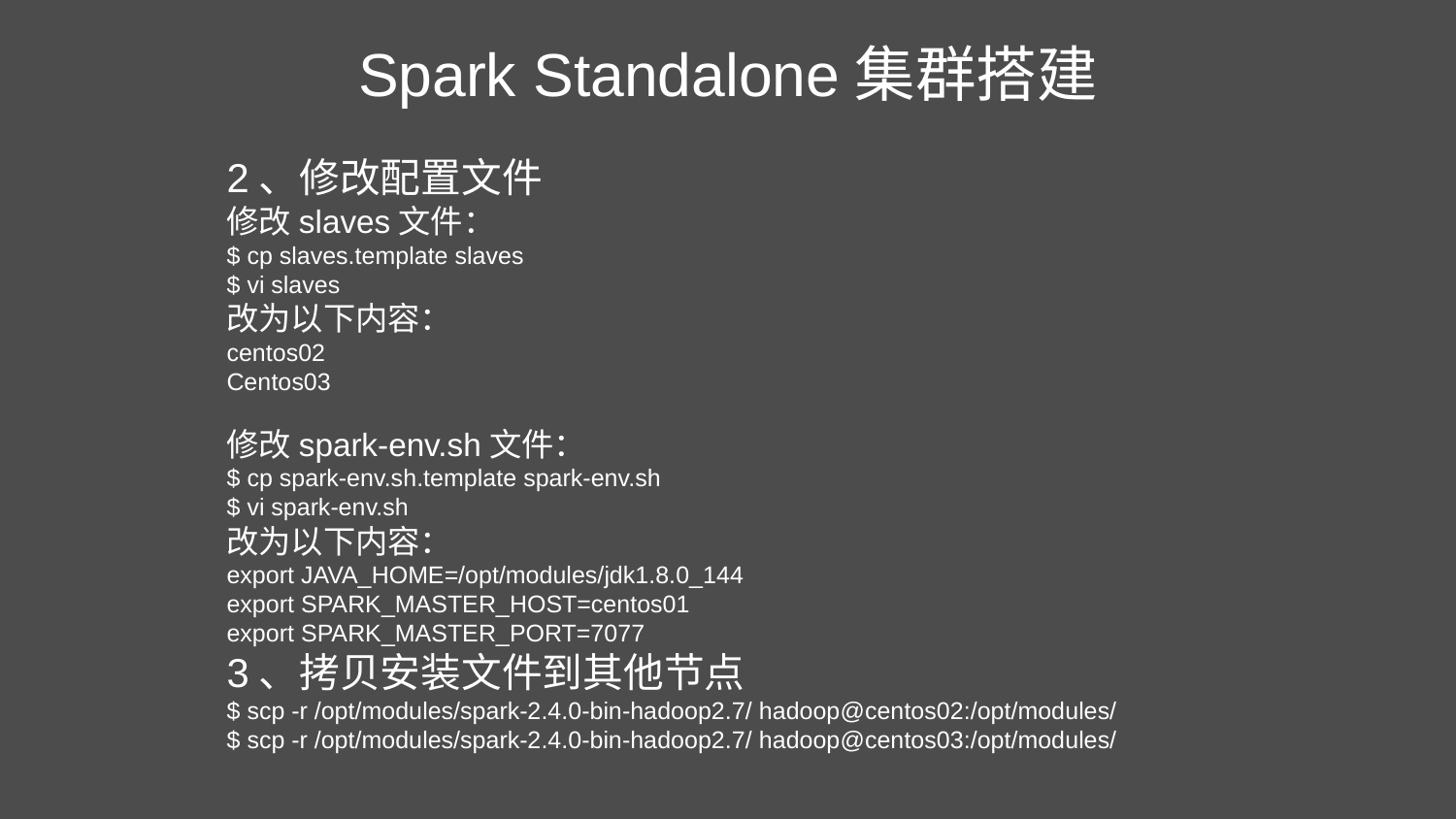

Spark Standalone集群搭建

2、修改配置文件
修改slaves文件：
$ cp slaves.template slaves
$ vi slaves
改为以下内容：
centos02
Centos03

修改spark-env.sh文件：
$ cp spark-env.sh.template spark-env.sh
$ vi spark-env.sh
改为以下内容：
export JAVA_HOME=/opt/modules/jdk1.8.0_144
export SPARK_MASTER_HOST=centos01
export SPARK_MASTER_PORT=7077
3、拷贝安装文件到其他节点
$ scp -r /opt/modules/spark-2.4.0-bin-hadoop2.7/ hadoop@centos02:/opt/modules/
$ scp -r /opt/modules/spark-2.4.0-bin-hadoop2.7/ hadoop@centos03:/opt/modules/